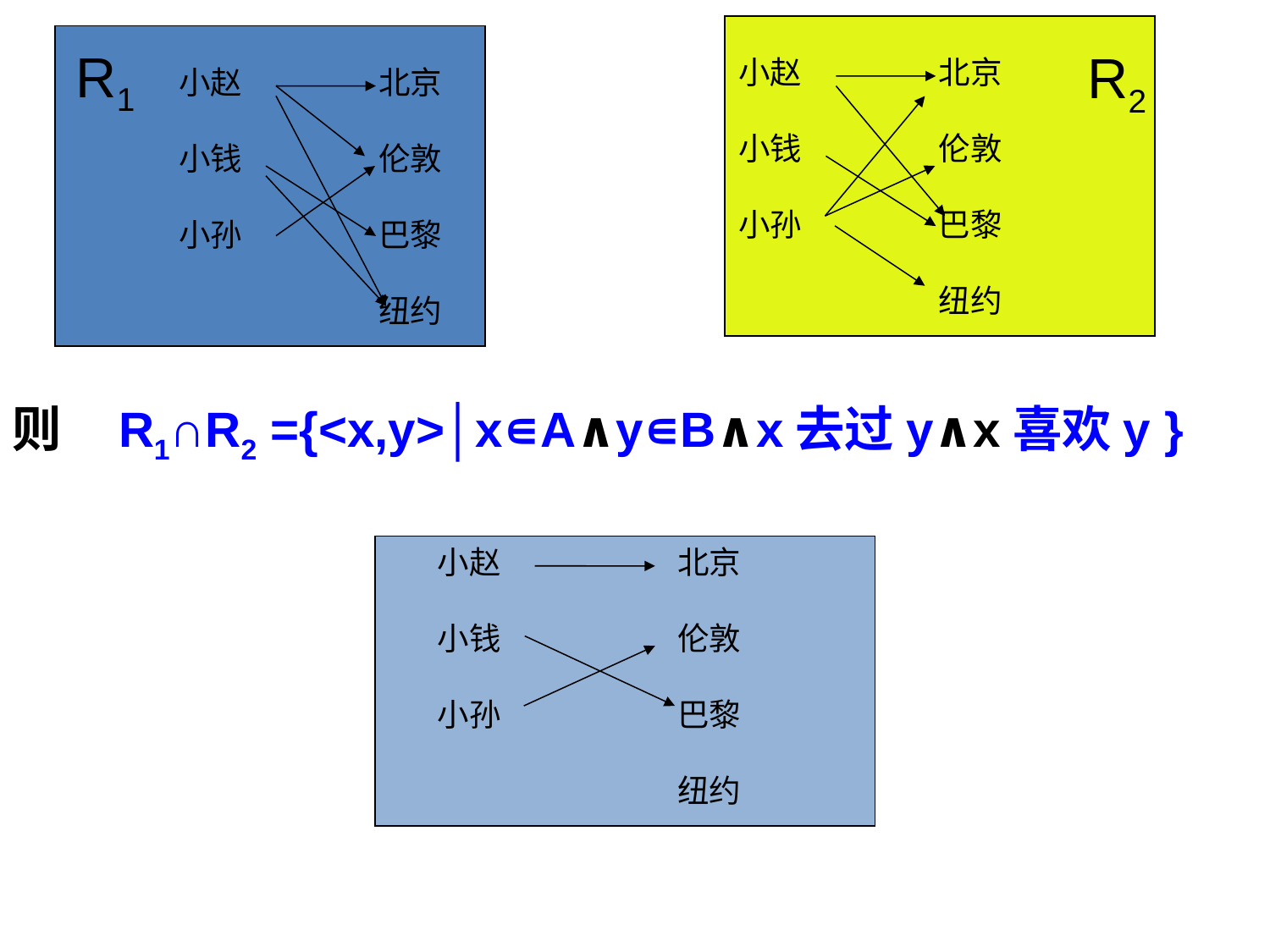

R2
小赵

小钱

小孙

北京

伦敦

巴黎

纽约

R1
小赵

小钱

小孙

北京

伦敦

巴黎

纽约

则    R1∩R2 ={<x,y>│x∊A∧y∊B∧x去过y∧x喜欢y }

小赵

小钱

小孙

北京

伦敦

巴黎

纽约